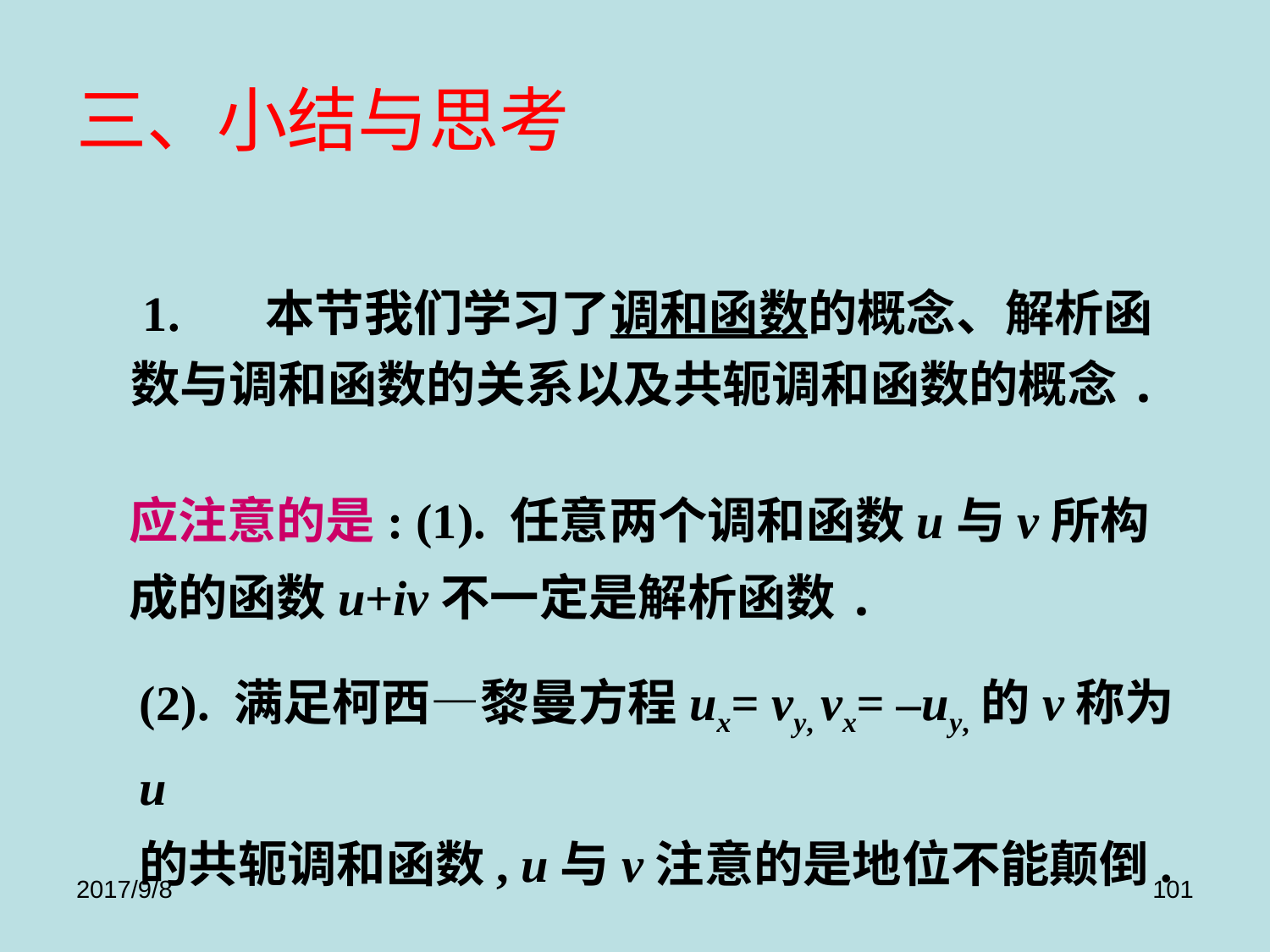

# 三、小结与思考
 1.      本节我们学习了调和函数的概念、解析函数与调和函数的关系以及共轭调和函数的概念.
应注意的是: (1). 任意两个调和函数u与v所构成的函数u+iv不一定是解析函数.
(2). 满足柯西—黎曼方程ux= vy, vx= –uy,的v称为u
的共轭调和函数, u与v注意的是地位不能颠倒.
2017/9/8
101